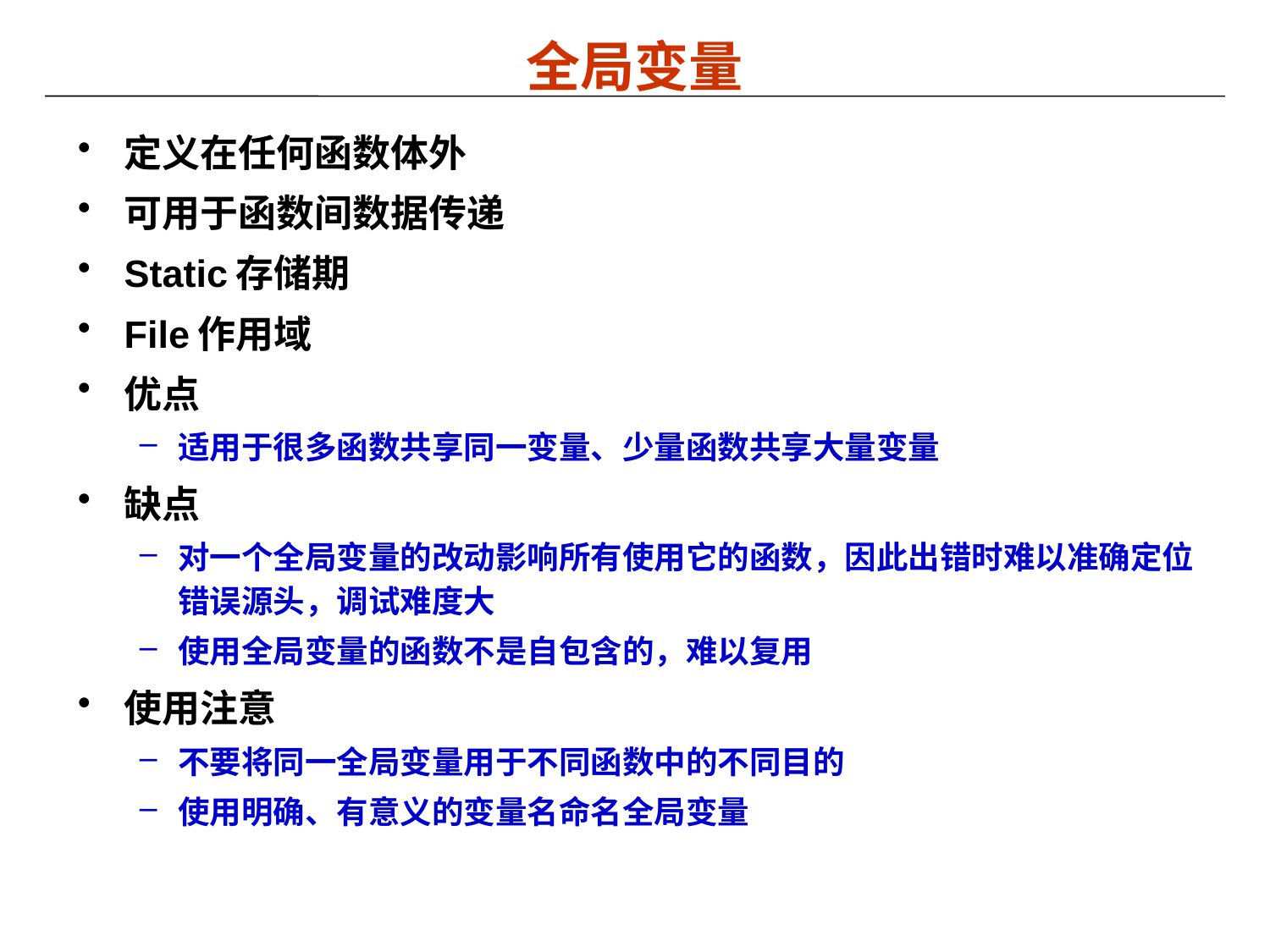

# 全局变量
定义在任何函数体外
可用于函数间数据传递
Static存储期
File作用域
优点
适用于很多函数共享同一变量、少量函数共享大量变量
缺点
对一个全局变量的改动影响所有使用它的函数，因此出错时难以准确定位错误源头，调试难度大
使用全局变量的函数不是自包含的，难以复用
使用注意
不要将同一全局变量用于不同函数中的不同目的
使用明确、有意义的变量名命名全局变量